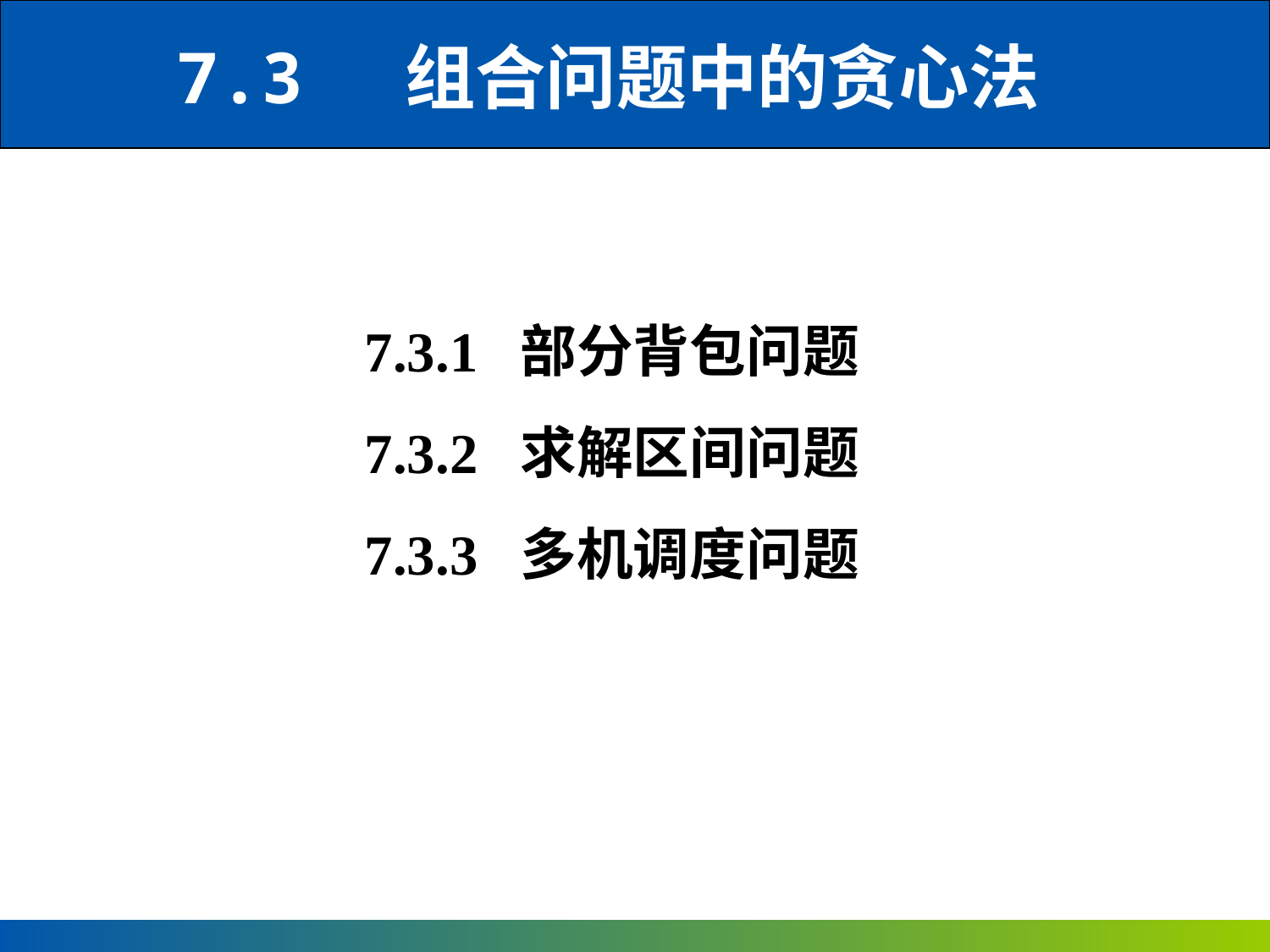

7.3  组合问题中的贪心法
7.3.1  部分背包问题
7.3.2  求解区间问题
7.3.3  多机调度问题